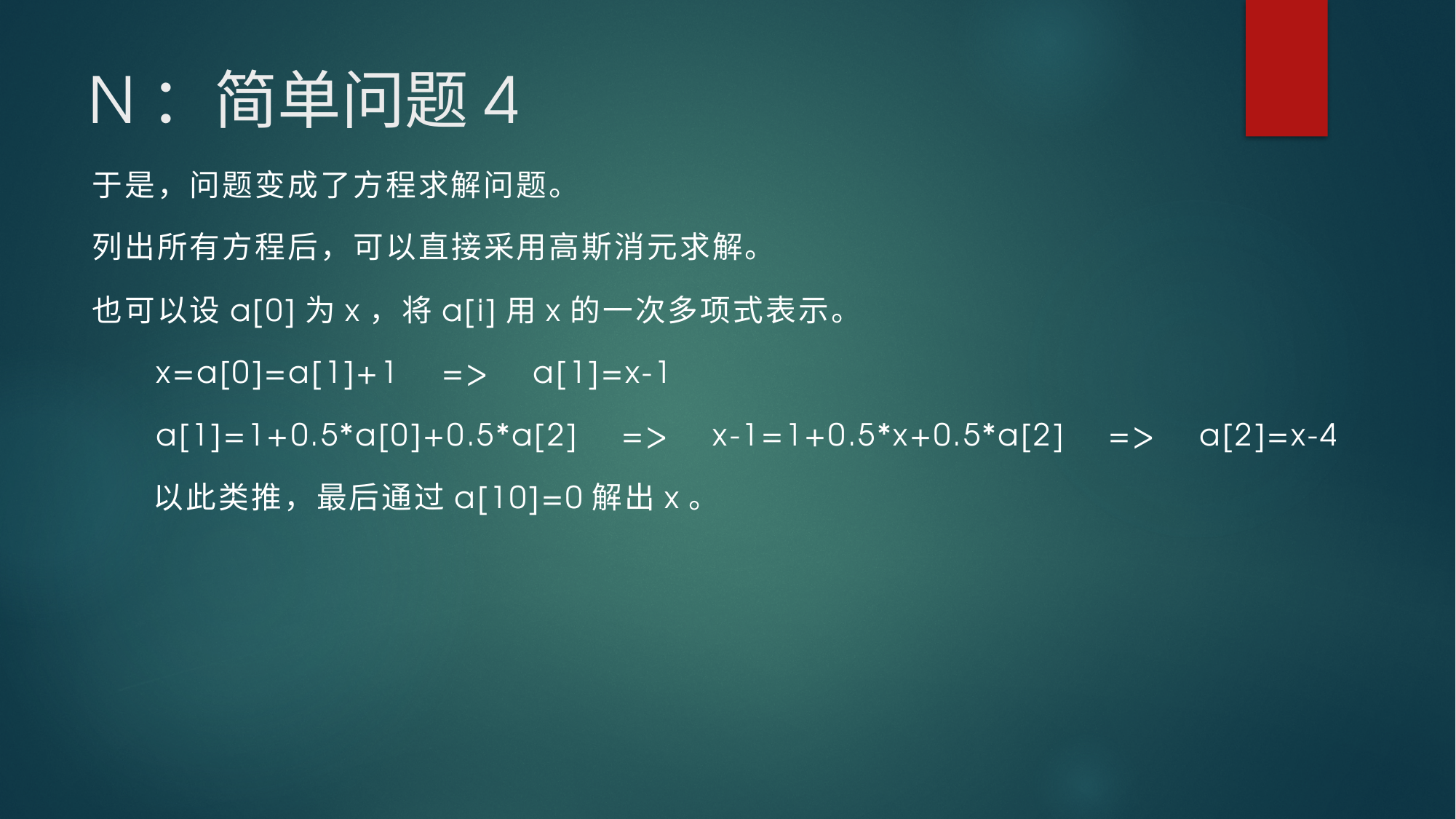

# N：简单问题4
于是，问题变成了方程求解问题。
列出所有方程后，可以直接采用高斯消元求解。
也可以设a[0]为x，将a[i]用x的一次多项式表示。
      x=a[0]=a[1]+1    =>    a[1]=x-1
      a[1]=1+0.5*a[0]+0.5*a[2]    =>    x-1=1+0.5*x+0.5*a[2]    =>    a[2]=x-4
      以此类推，最后通过a[10]=0解出x。